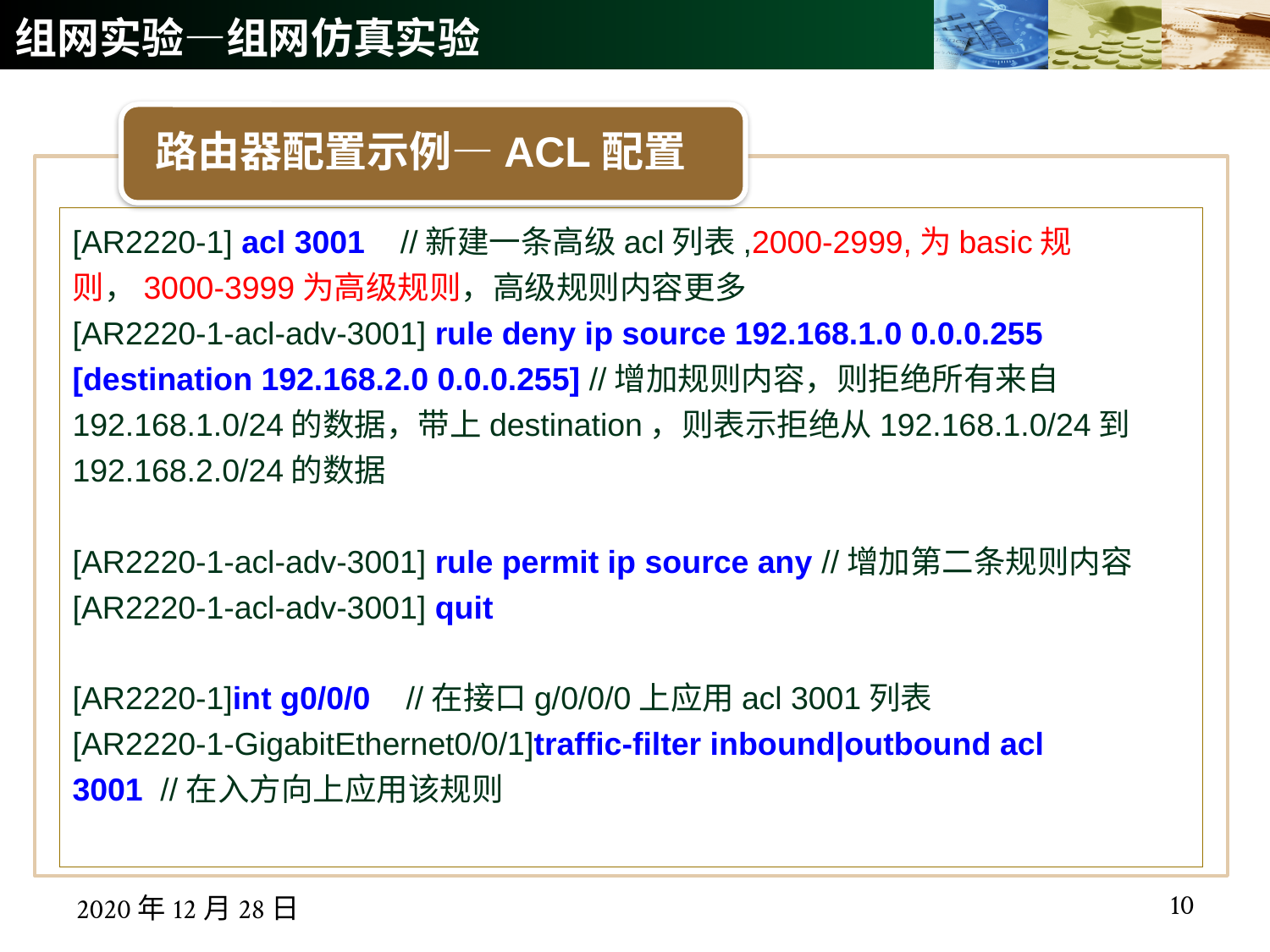

# 组网实验—组网仿真实验

路由器配置示例—ACL配置

[AR2220-1] acl 3001    //新建一条高级acl列表,2000-2999,为basic规则，3000-3999为高级规则，高级规则内容更多
[AR2220-1-acl-adv-3001] rule deny ip source 192.168.1.0 0.0.0.255 [destination 192.168.2.0 0.0.0.255] //增加规则内容，则拒绝所有来自192.168.1.0/24的数据，带上destination，则表示拒绝从192.168.1.0/24到192.168.2.0/24的数据

[AR2220-1-acl-adv-3001] rule permit ip source any //增加第二条规则内容
[AR2220-1-acl-adv-3001] quit

[AR2220-1]int g0/0/0    //在接口g/0/0/0上应用acl 3001列表
[AR2220-1-GigabitEthernet0/0/1]traffic-filter inbound|outbound acl 3001  //在入方向上应用该规则

10
2020年12月28日